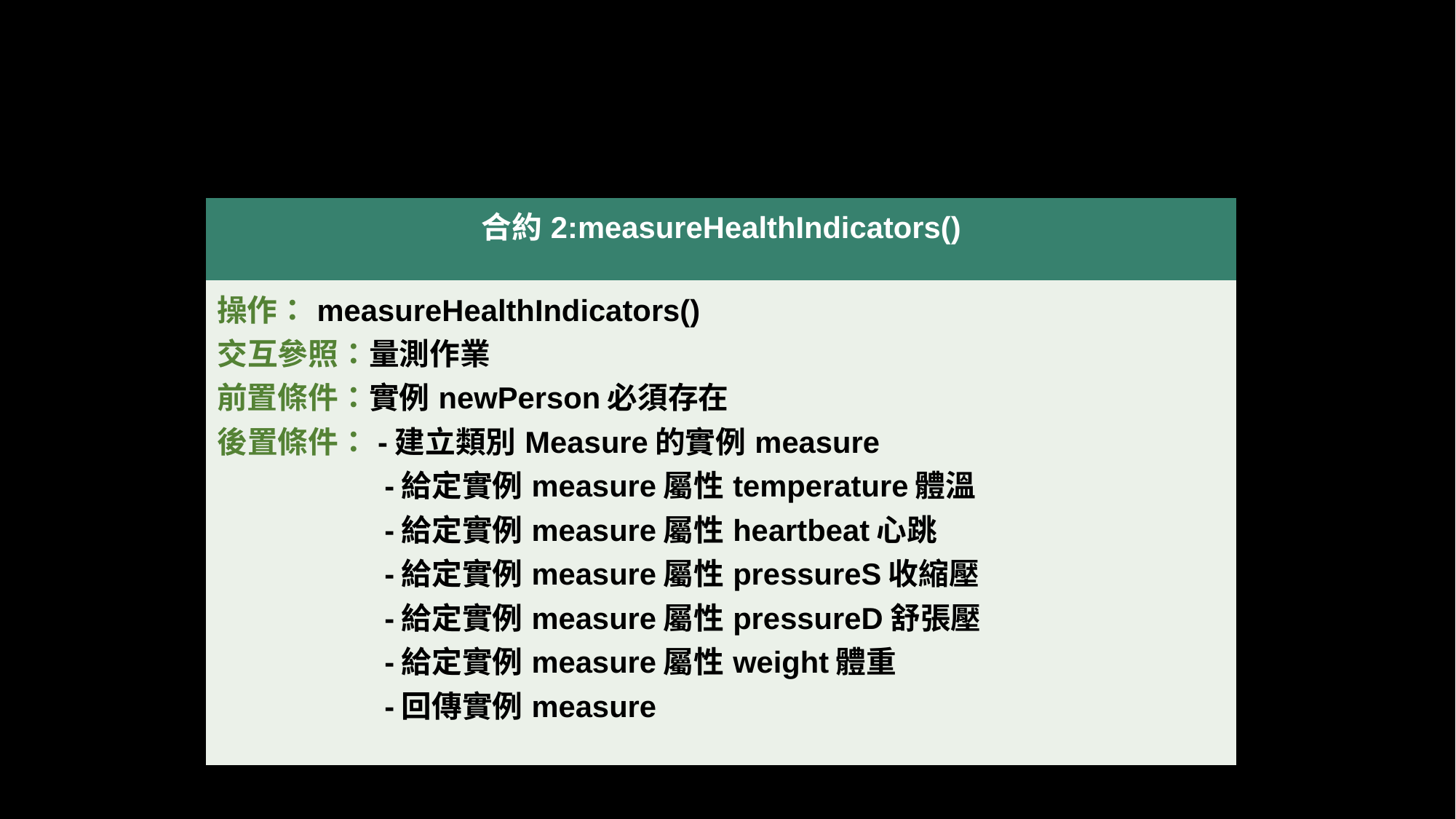

| 合約2:measureHealthIndicators() |
| --- |
| 操作：measureHealthIndicators() 交互參照：量測作業 前置條件：實例newPerson必須存在 後置條件：-建立類別Measure的實例measure -給定實例measure屬性temperature體溫 -給定實例measure屬性heartbeat心跳 -給定實例measure屬性pressureS收縮壓 -給定實例measure屬性pressureD舒張壓 -給定實例measure屬性weight體重 -回傳實例measure |